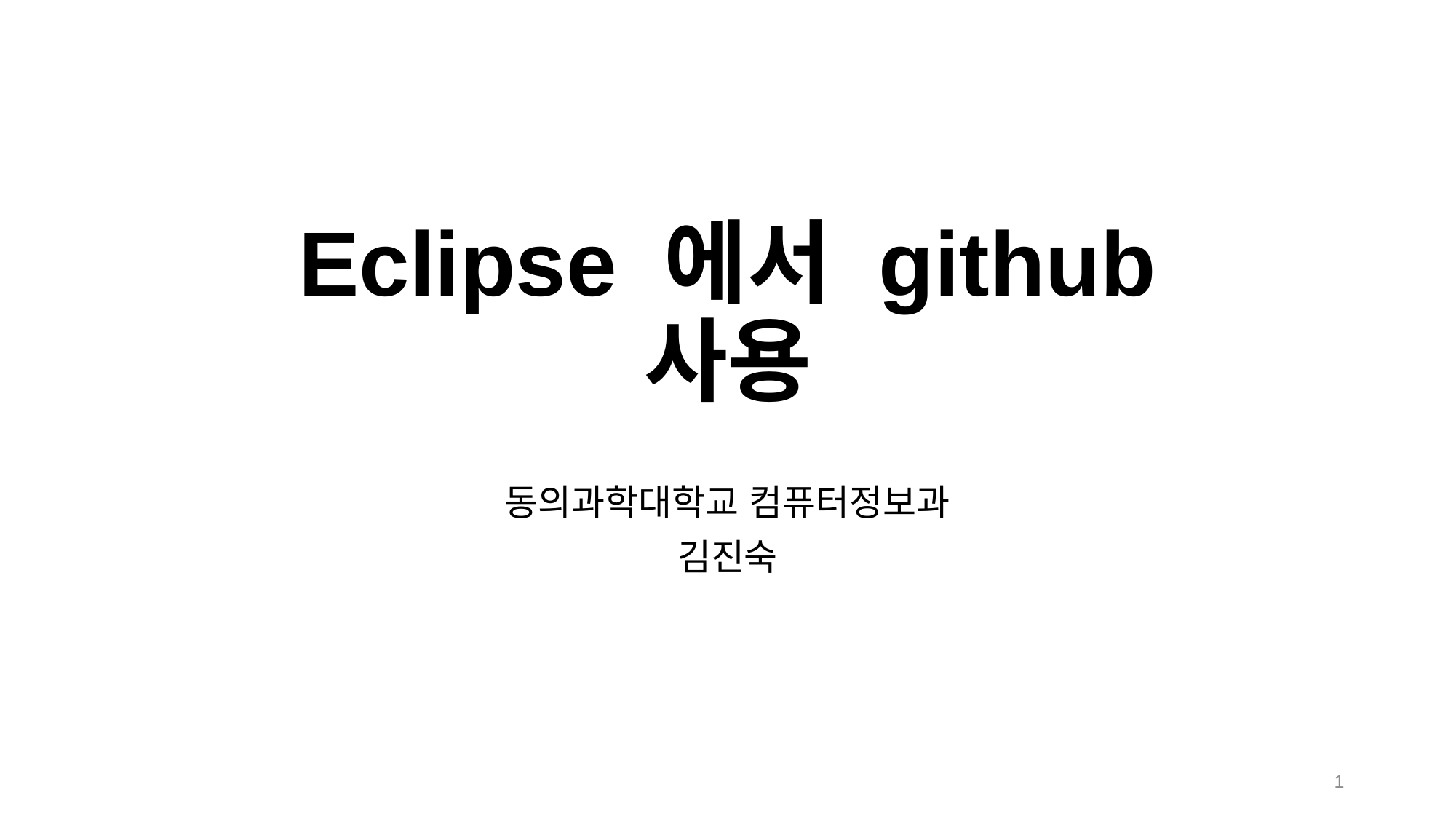

# Eclipse 에서 github 사용
동의과학대학교 컴퓨터정보과
김진숙
1